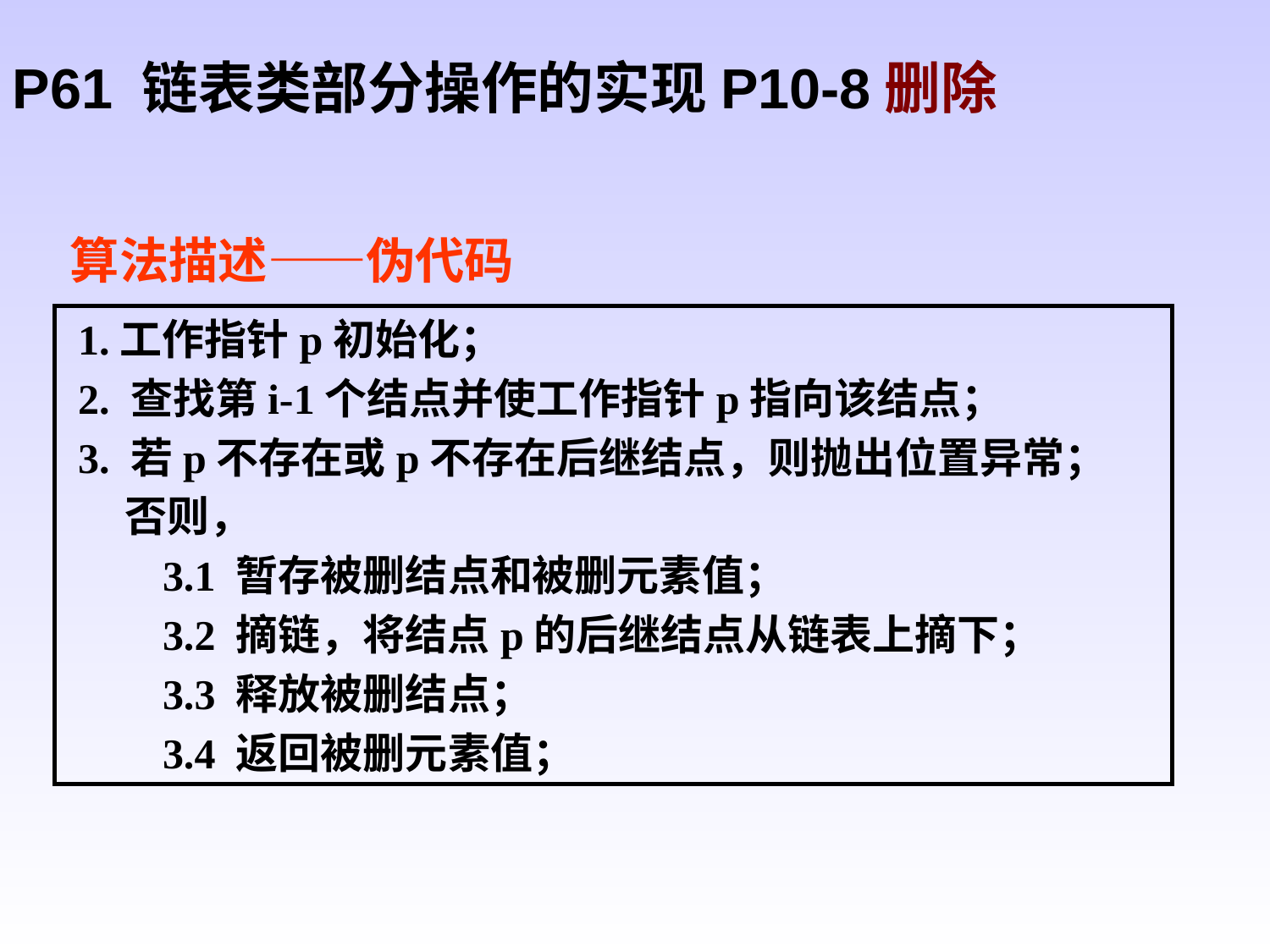

P61 链表类部分操作的实现P10-8删除
算法描述——伪代码
 1.工作指针p初始化；
 2. 查找第i-1个结点并使工作指针p指向该结点；
 3. 若p不存在或p不存在后继结点，则抛出位置异常；
     否则，
         3.1 暂存被删结点和被删元素值；
         3.2 摘链，将结点p的后继结点从链表上摘下；
         3.3 释放被删结点；
         3.4 返回被删元素值；